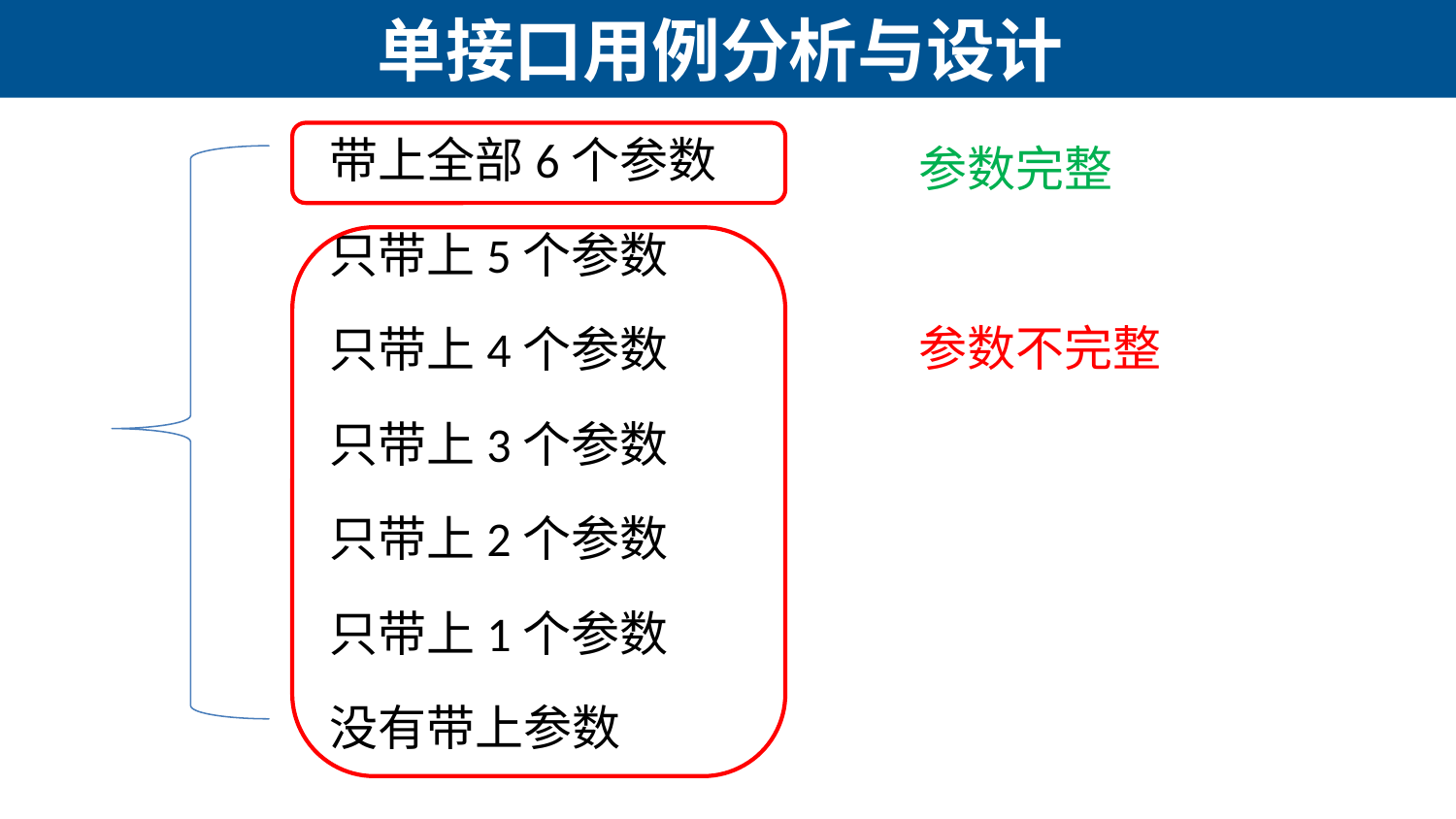

# 单接口用例分析与设计

带上全部6个参数
只带上5个参数
只带上4个参数
只带上3个参数
只带上2个参数
只带上1个参数
没有带上参数
参数完整

参数不完整